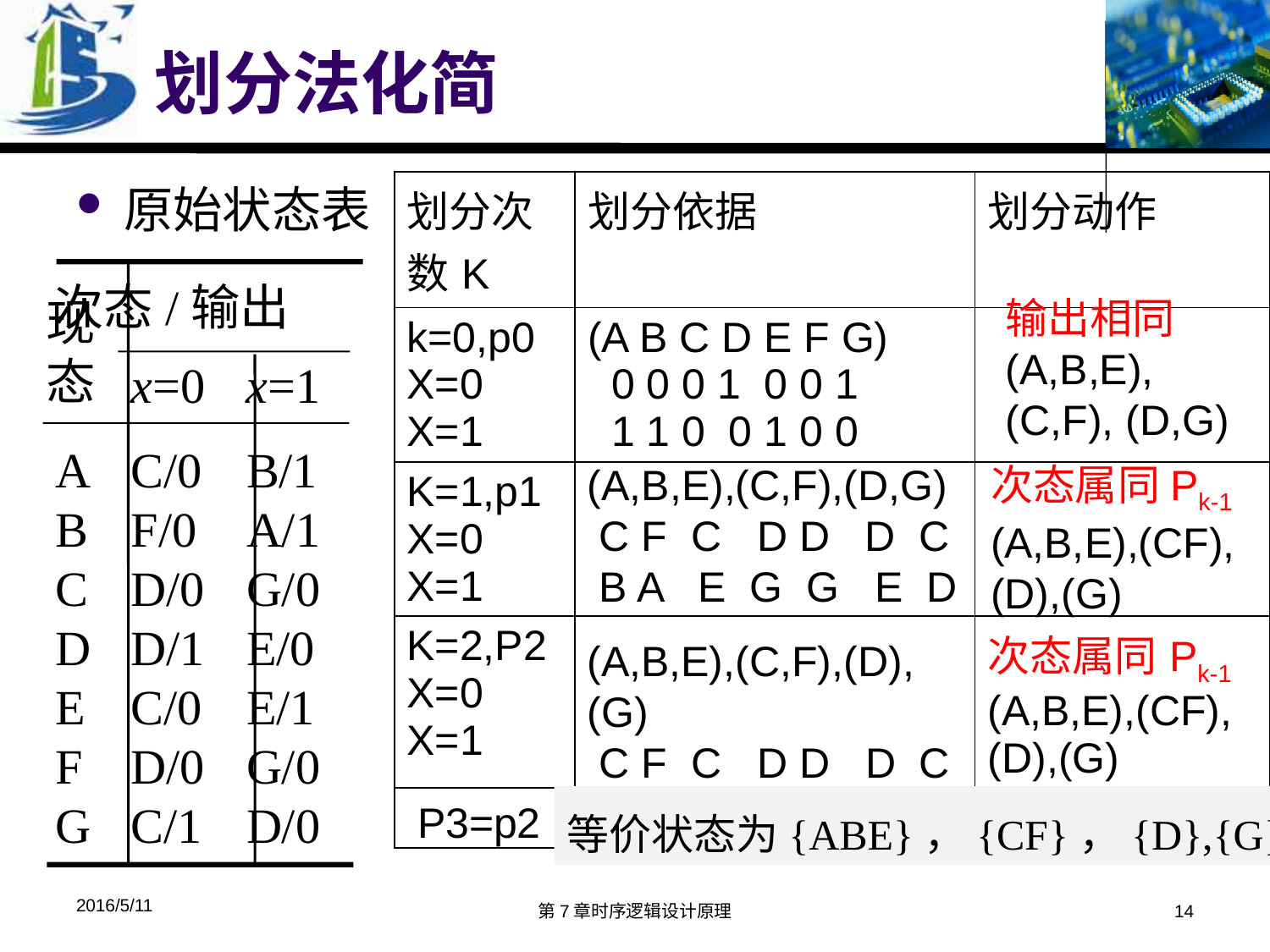

# 划分法化简
| 划分次数K | 划分依据 | 划分动作 |
| --- | --- | --- |
| k=0,p0 X=0 X=1 | (A B C D E F G) 0 0 0 1 0 0 1 1 1 0 0 1 0 0 |  |
| K=1,p1 X=0 X=1 |  |  |
| K=2,P2 X=0 X=1 |  | 次态属同Pk-1 (A,B,E),(CF),(D),(G) |
|  |  |  |
原始状态表

次态/输出
现
态
x=0
x=1

A
B
C
D
E
F
G
C/0
F/0
D/0
D/1
C/0
D/0
C/1
B/1
A/1
G/0
E/0
E/1
G/0
D/0

输出相同(A,B,E),(C,F), (D,G)
次态属同Pk-1
(A,B,E),(CF),(D),(G)
(A,B,E),(C,F),(D,G)
 C F  C   D D   D  C
 B A   E  G  G   E  D
(A,B,E),(C,F),(D),(G)
 C F  C   D D   D  C
 B A   E  G  G   E  D
等价状态为{ABE}，{CF}，{D},{G}
P3=p2
2016/5/11
第7章时序逻辑设计原理
14